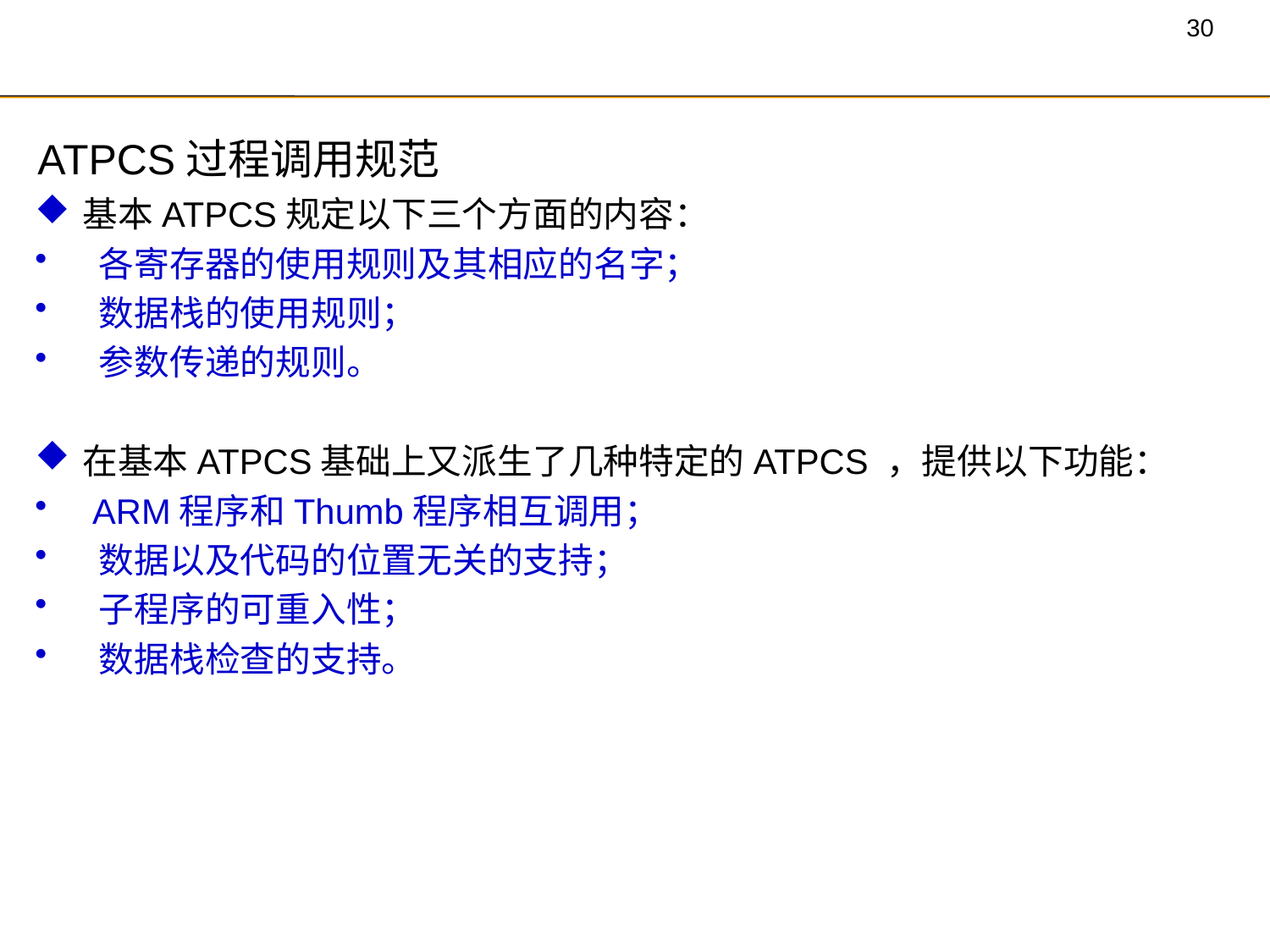

# ATPCS过程调用规范
基本ATPCS规定以下三个方面的内容：
 各寄存器的使用规则及其相应的名字；
 数据栈的使用规则；
 参数传递的规则。

在基本ATPCS基础上又派生了几种特定的ATPCS ，提供以下功能：
 ARM程序和Thumb程序相互调用；
 数据以及代码的位置无关的支持；
 子程序的可重入性；
 数据栈检查的支持。